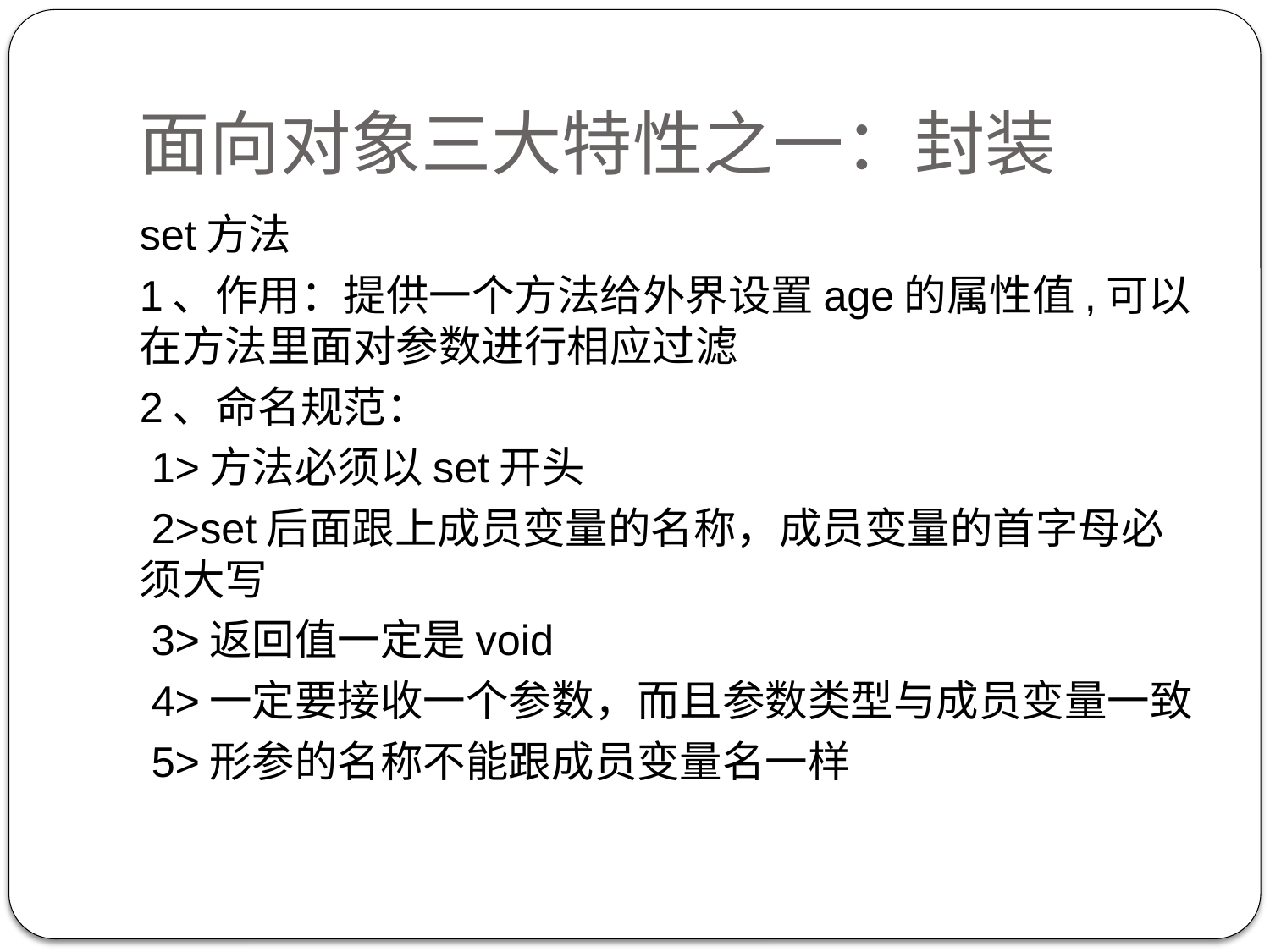

# 面向对象三大特性之一：封装
set方法
1、作用：提供一个方法给外界设置age的属性值,可以在方法里面对参数进行相应过滤
2、命名规范：
 1>方法必须以set开头
 2>set后面跟上成员变量的名称，成员变量的首字母必须大写
 3>返回值一定是void
 4>一定要接收一个参数，而且参数类型与成员变量一致
 5>形参的名称不能跟成员变量名一样